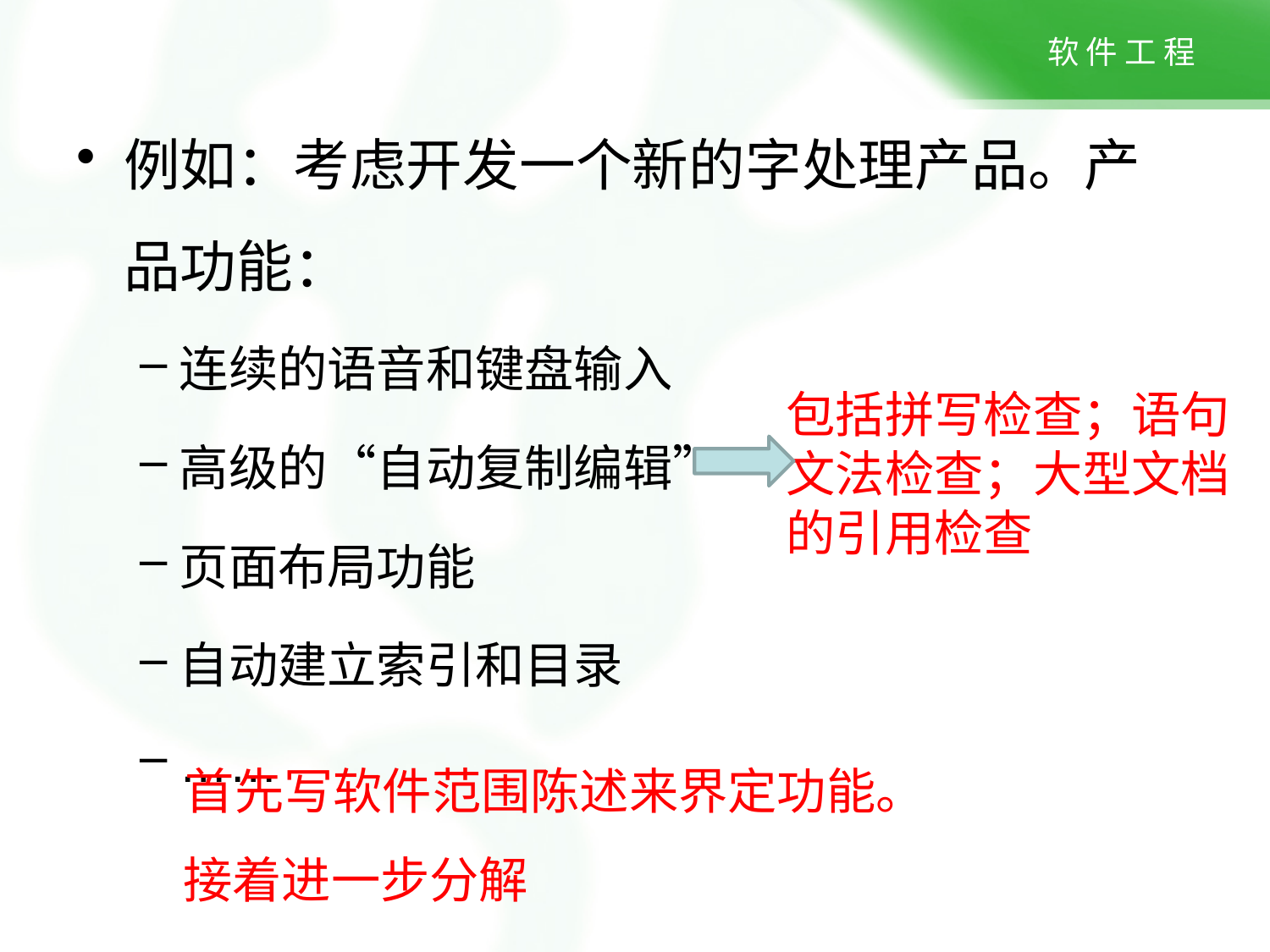

例如：考虑开发一个新的字处理产品。产品功能：
连续的语音和键盘输入
高级的“自动复制编辑”
页面布局功能
自动建立索引和目录
……
包括拼写检查；语句文法检查；大型文档的引用检查

首先写软件范围陈述来界定功能。
接着进一步分解